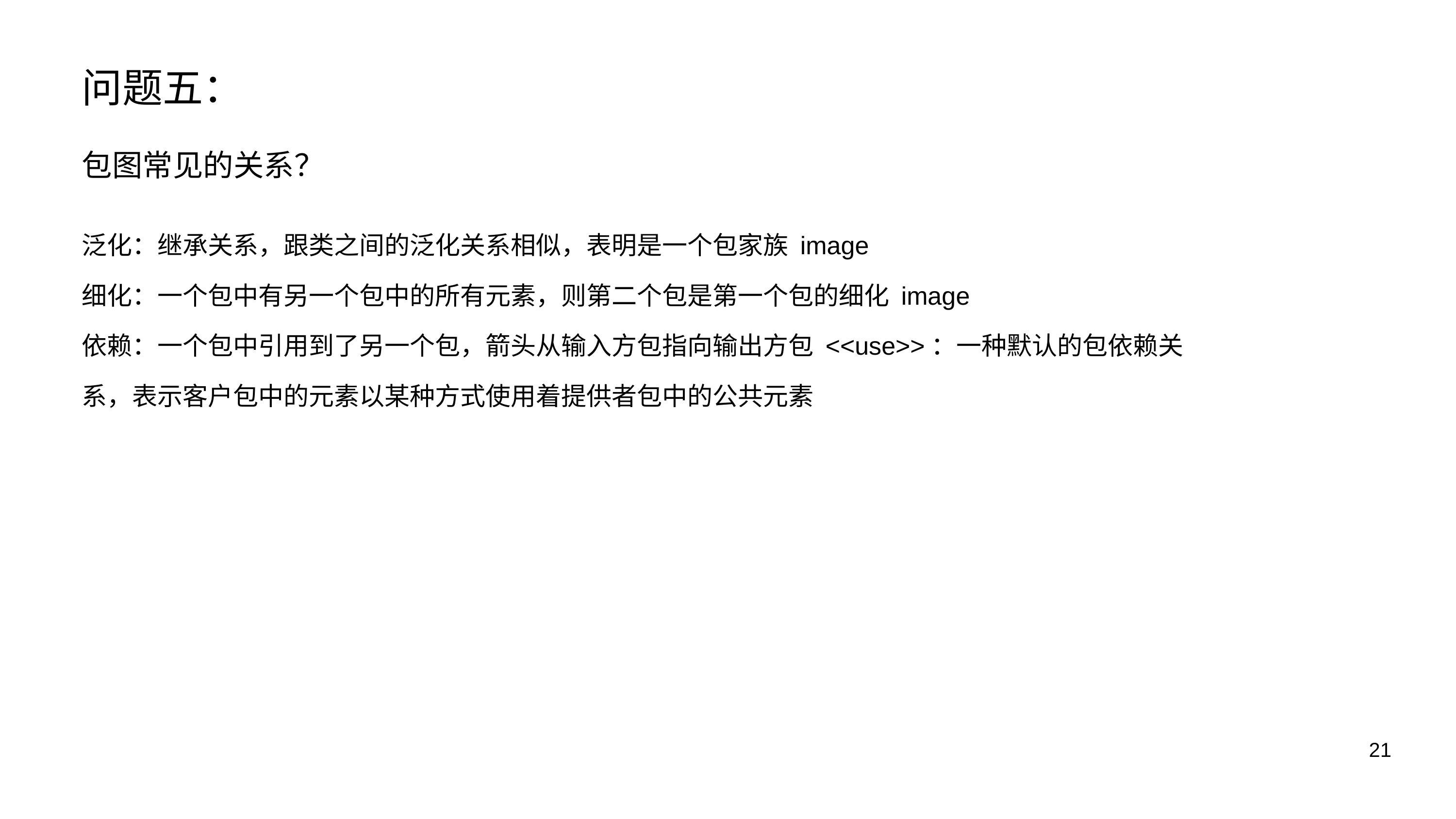

问题五：
包图常见的关系？
泛化：继承关系，跟类之间的泛化关系相似，表明是一个包家族 image
细化：一个包中有另一个包中的所有元素，则第二个包是第一个包的细化 image
依赖：一个包中引用到了另一个包，箭头从输入方包指向输出方包 <<use>>：一种默认的包依赖关系，表示客户包中的元素以某种方式使用着提供者包中的公共元素
21